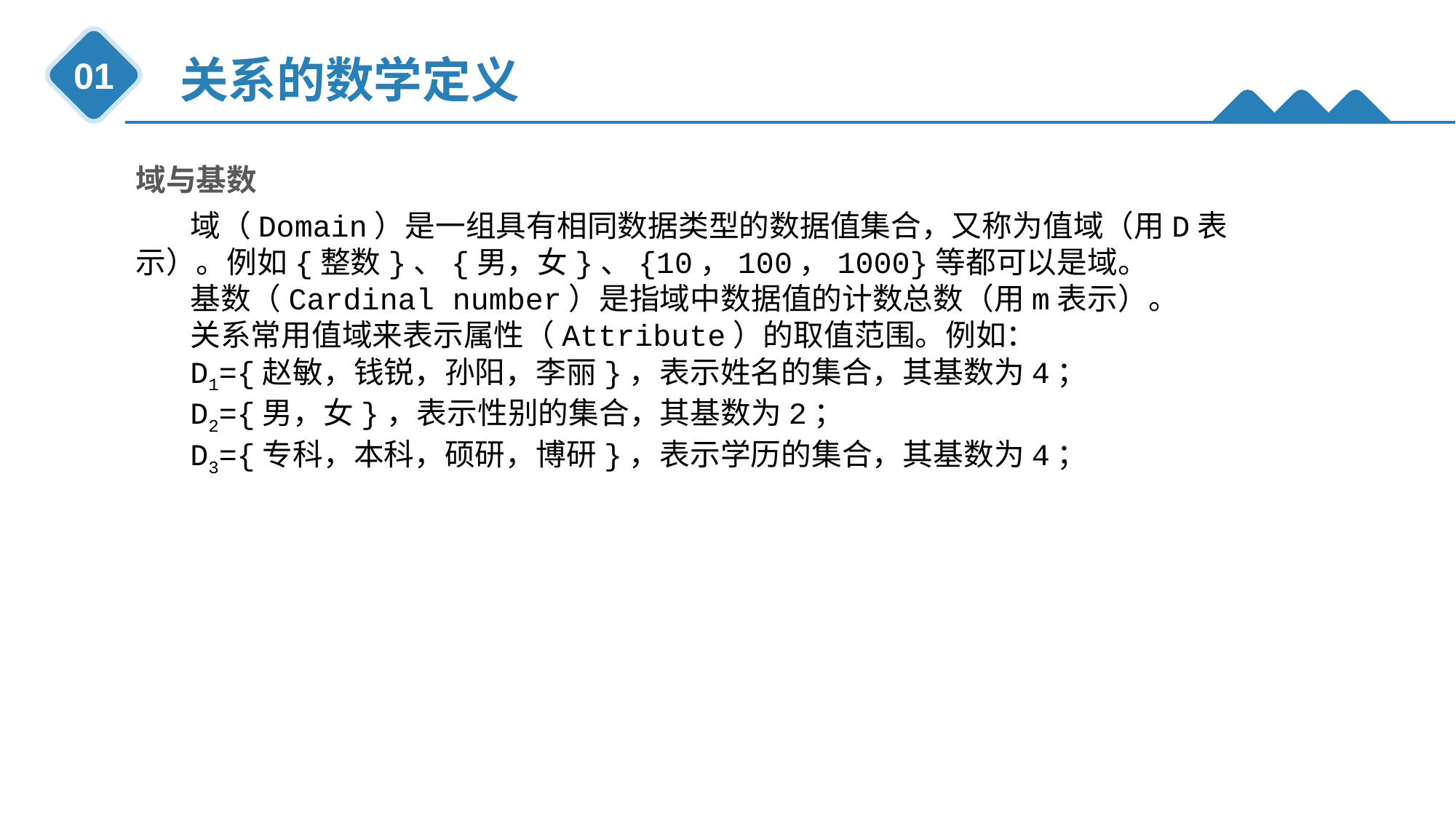

关系的数学定义
01

域与基数
域（Domain）是一组具有相同数据类型的数据值集合，又称为值域（用D表示）。例如{整数}、{男，女}、{10，100，1000}等都可以是域。
基数（Cardinal number）是指域中数据值的计数总数（用m表示）。
关系常用值域来表示属性（Attribute）的取值范围。例如：
D1={赵敏，钱锐，孙阳，李丽}，表示姓名的集合，其基数为4；
D2={男，女}，表示性别的集合，其基数为2；
D3={专科，本科，硕研，博研}，表示学历的集合，其基数为4；